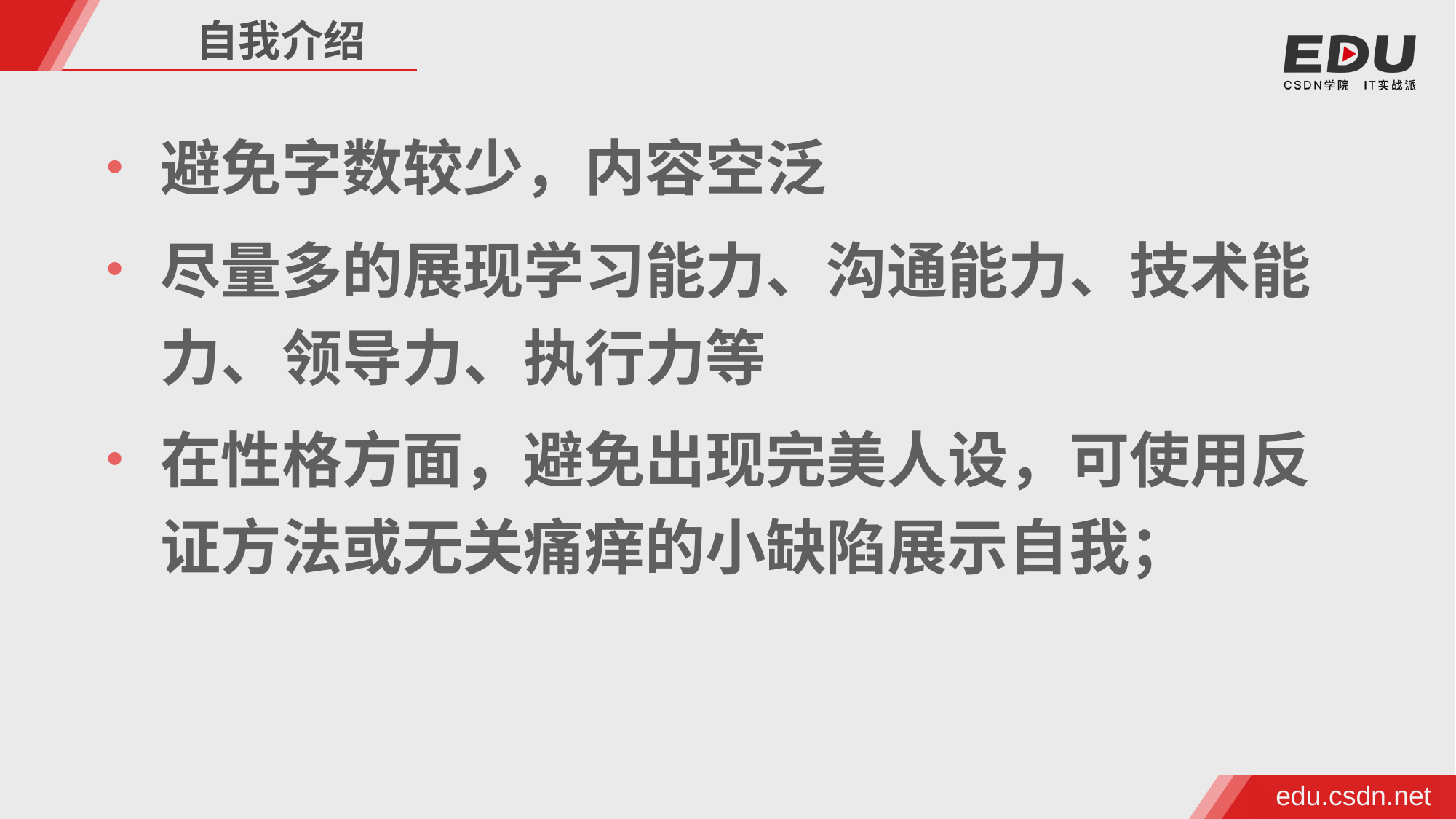

自我介绍
避免字数较少，内容空泛
尽量多的展现学习能力、沟通能力、技术能力、领导力、执行力等
在性格方面，避免出现完美人设，可使用反证方法或无关痛痒的小缺陷展示自我；